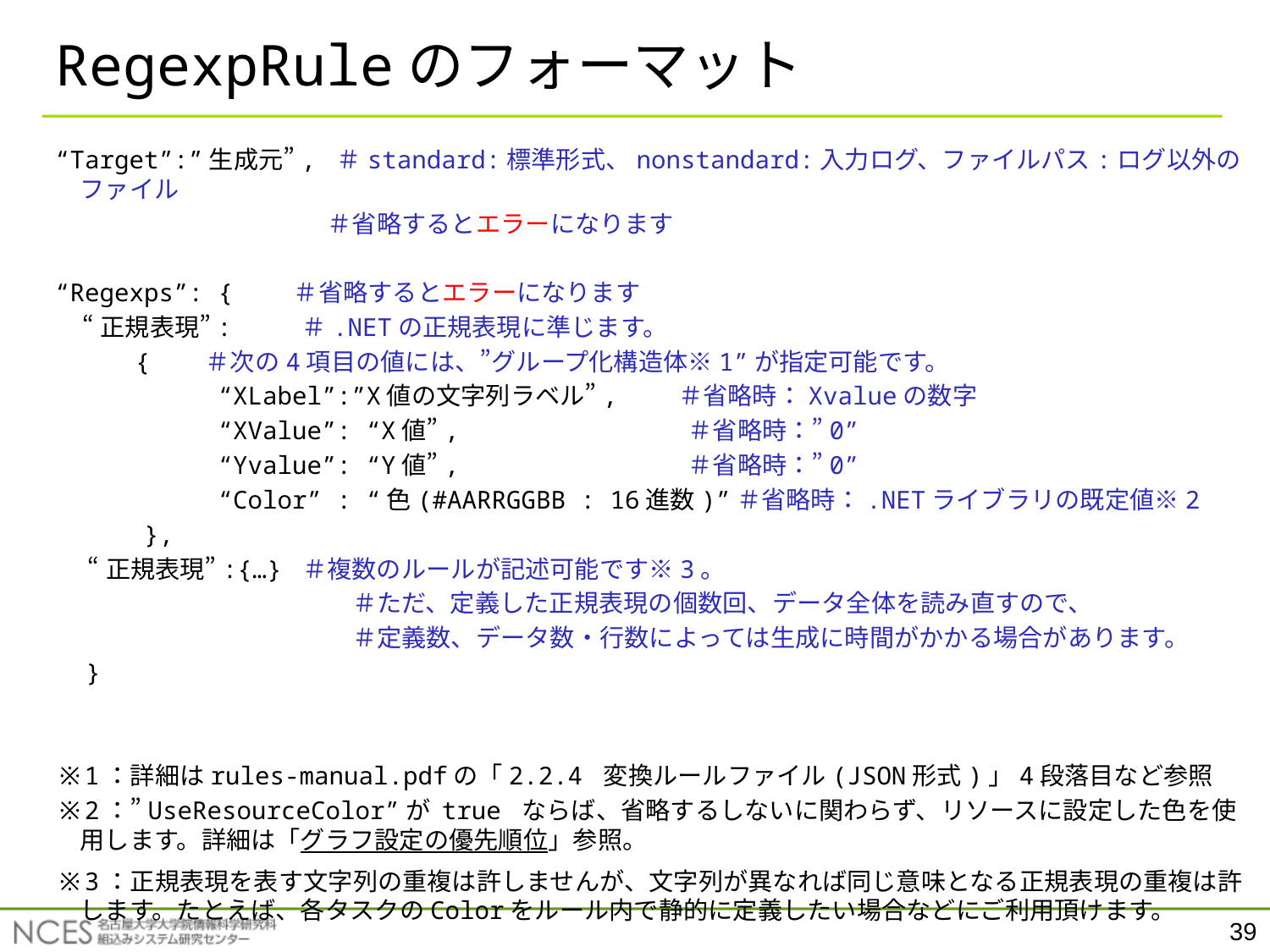

# RegexpRuleのフォーマット
“Target”:”生成元”, ＃standard:標準形式、nonstandard:入力ログ、ファイルパス:ログ以外のファイル
　　　　　　　　　　　＃省略するとエラーになります

“Regexps”: {　　 ＃省略するとエラーになります
     “正規表現”: 　　＃.NETの正規表現に準じます。
　　　{　　＃次の4項目の値には、”グループ化構造体※1”が指定可能です。
           “XLabel”:”X値の文字列ラベル”,　　 ＃省略時：Xvalueの数字
           “XValue”: “X値”,　　　　　　　　　＃省略時：”0”
           “Yvalue”: “Y値”,　　　　　　　　　＃省略時：”0”
           “Color” : “色(#AARRGGBB : 16進数)”＃省略時：.NETライブラリの既定値※2
      },
      “正規表現”:{…} ＃複数のルールが記述可能です※3。
　　　　　　　　　　　　＃ただ、定義した正規表現の個数回、データ全体を読み直すので、
　　　　　　　　　　　　＃定義数、データ数・行数によっては生成に時間がかかる場合があります。
　}

※1：詳細はrules-manual.pdfの「2.2.4 変換ルールファイル(JSON形式)」4段落目など参照
※2：”UseResourceColor”が true ならば、省略するしないに関わらず、リソースに設定した色を使用します。詳細は「グラフ設定の優先順位」参照。
※3：正規表現を表す文字列の重複は許しませんが、文字列が異なれば同じ意味となる正規表現の重複は許します。たとえば、各タスクのColorをルール内で静的に定義したい場合などにご利用頂けます。
39